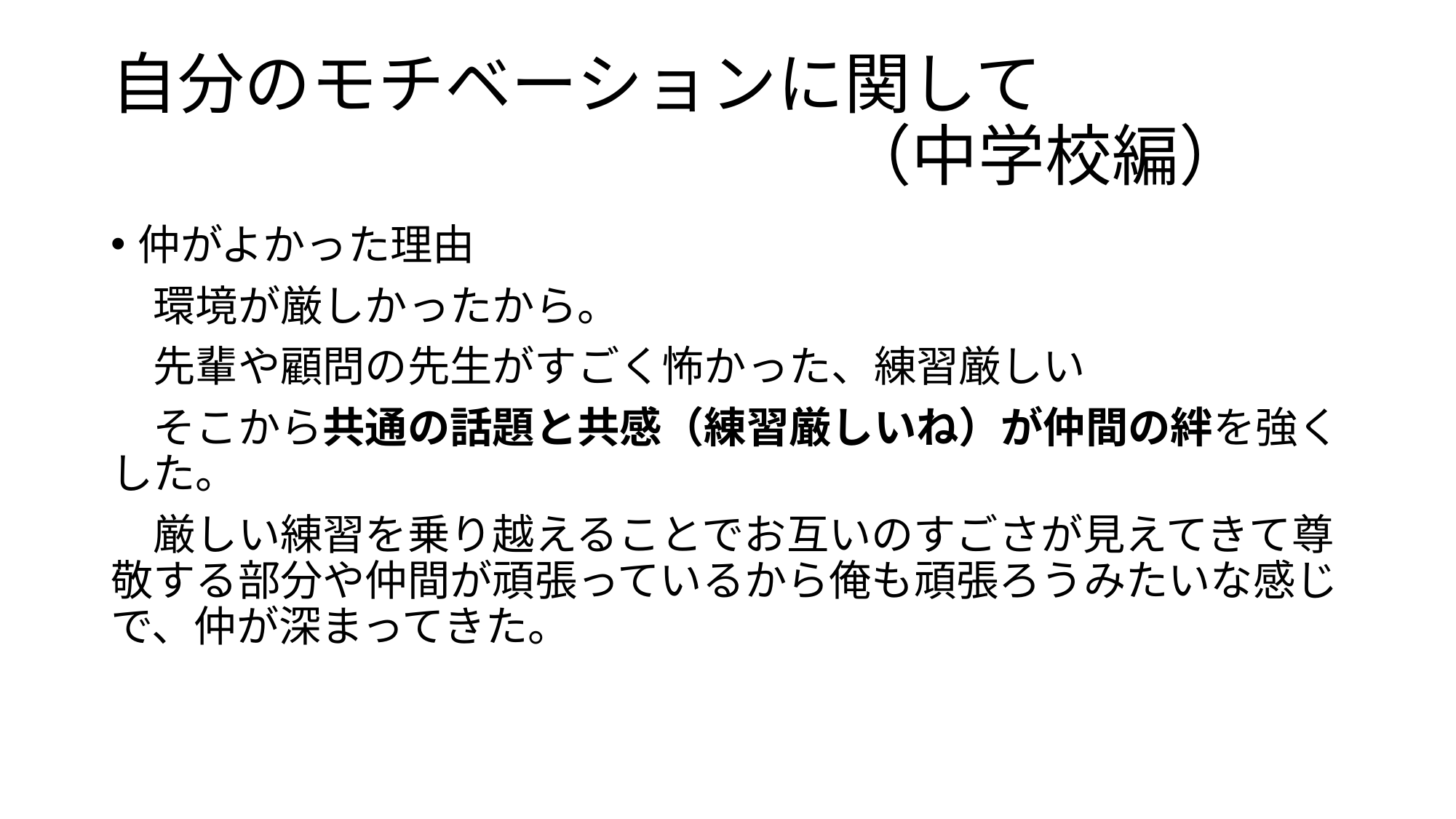

# 自分のモチベーションに関して 　　　　　　　　　　　（中学校編）
仲がよかった理由
　環境が厳しかったから。
　先輩や顧問の先生がすごく怖かった、練習厳しい
　そこから共通の話題と共感（練習厳しいね）が仲間の絆を強くした。
　厳しい練習を乗り越えることでお互いのすごさが見えてきて尊敬する部分や仲間が頑張っているから俺も頑張ろうみたいな感じで、仲が深まってきた。